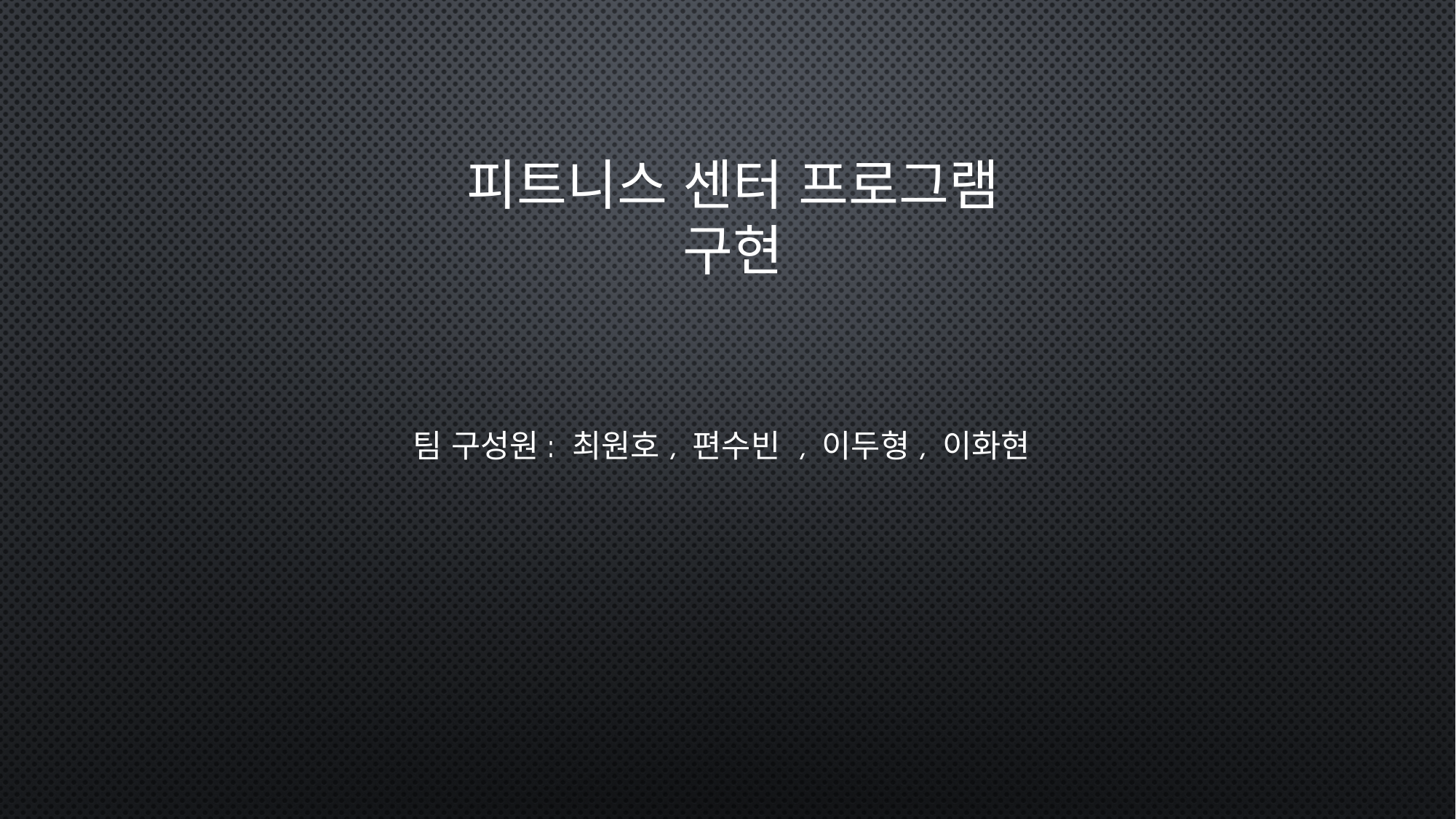

# 피트니스 센터 프로그램 구현
팀 구성원: 최원호, 편수빈 , 이두형, 이화현